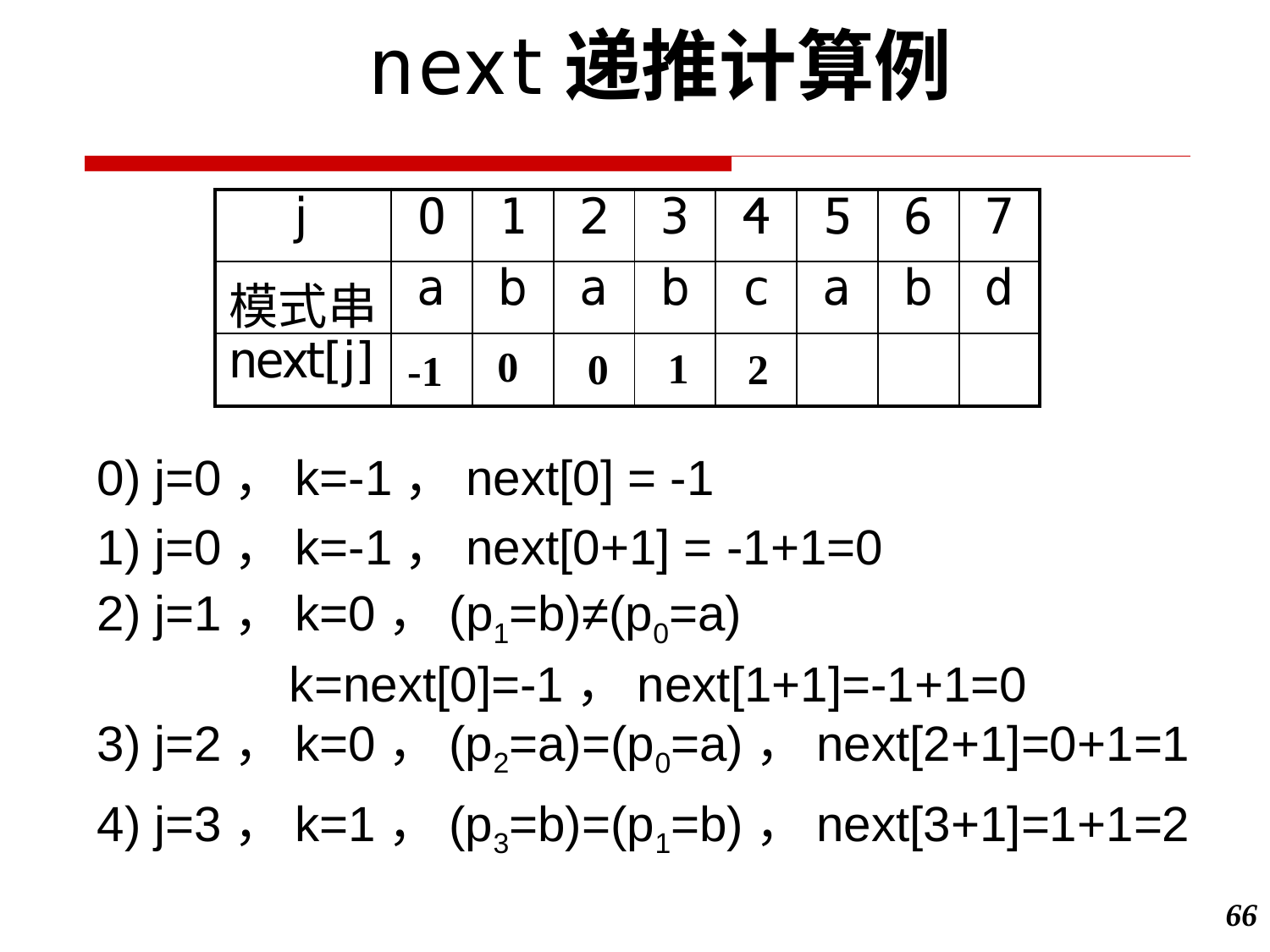

next递推计算例
| j | 0 | 1 | 2 | 3 | 4 | 5 | 6 | 7 |
| --- | --- | --- | --- | --- | --- | --- | --- | --- |
| 模式串 | a | b | a | b | c | a | b | d |
| next[j] |  |  |  |  |  |  |  |  |
0
1
0
2
-1
0) j=0，k=-1，next[0] = -1
1) j=0，k=-1，next[0+1] = -1+1=0
2) j=1，k=0，(p1=b)≠(p0=a)
              k=next[0]=-1，next[1+1]=-1+1=0
3) j=2，k=0，(p2=a)=(p0=a)，next[2+1]=0+1=1
4) j=3，k=1，(p3=b)=(p1=b)，next[3+1]=1+1=2
66